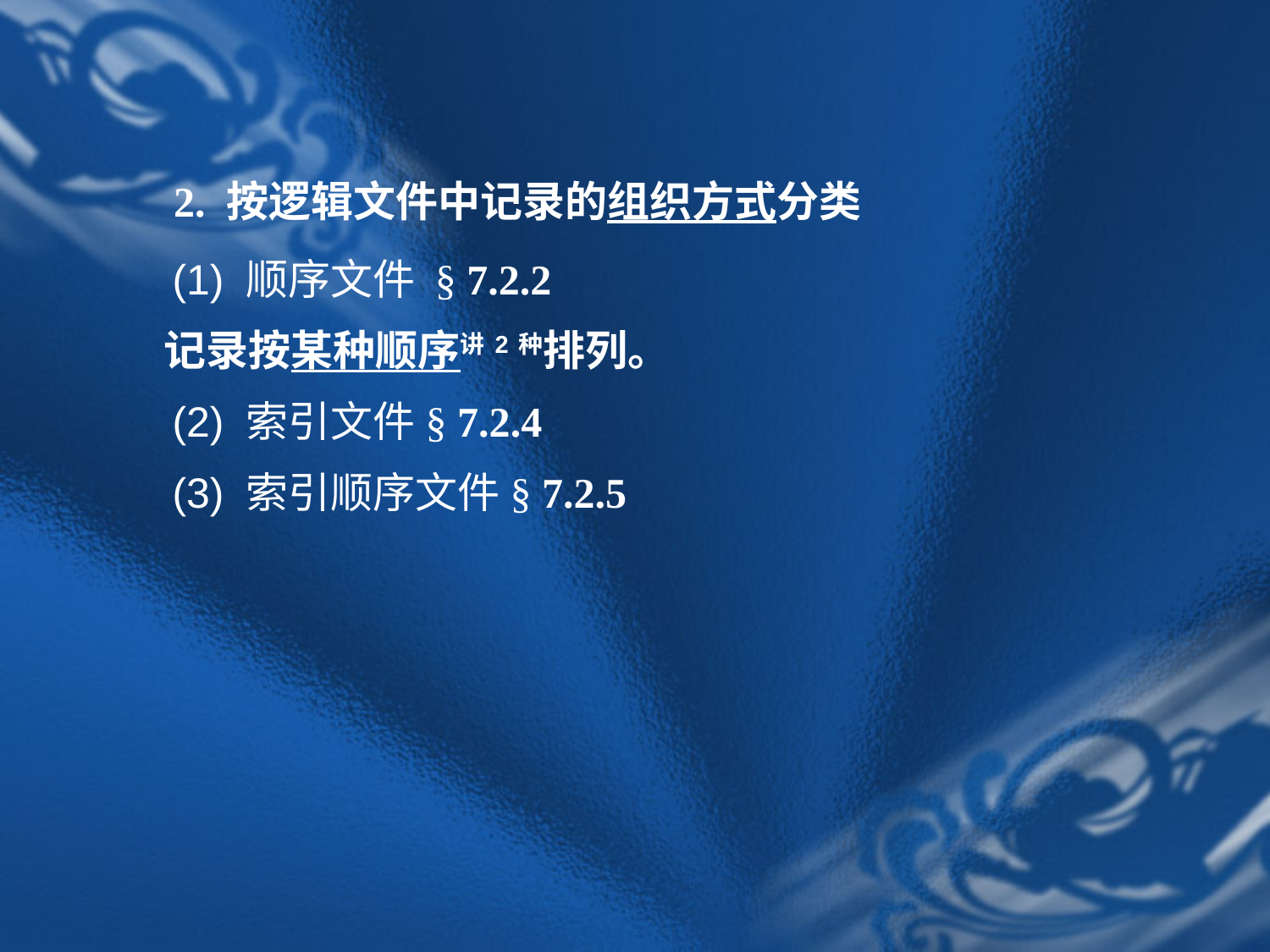

2. 按逻辑文件中记录的组织方式分类
　　(1) 顺序文件 § 7.2.2
        记录按某种顺序讲2种排列。
　　(2) 索引文件§ 7.2.4
　　(3) 索引顺序文件§ 7.2.5